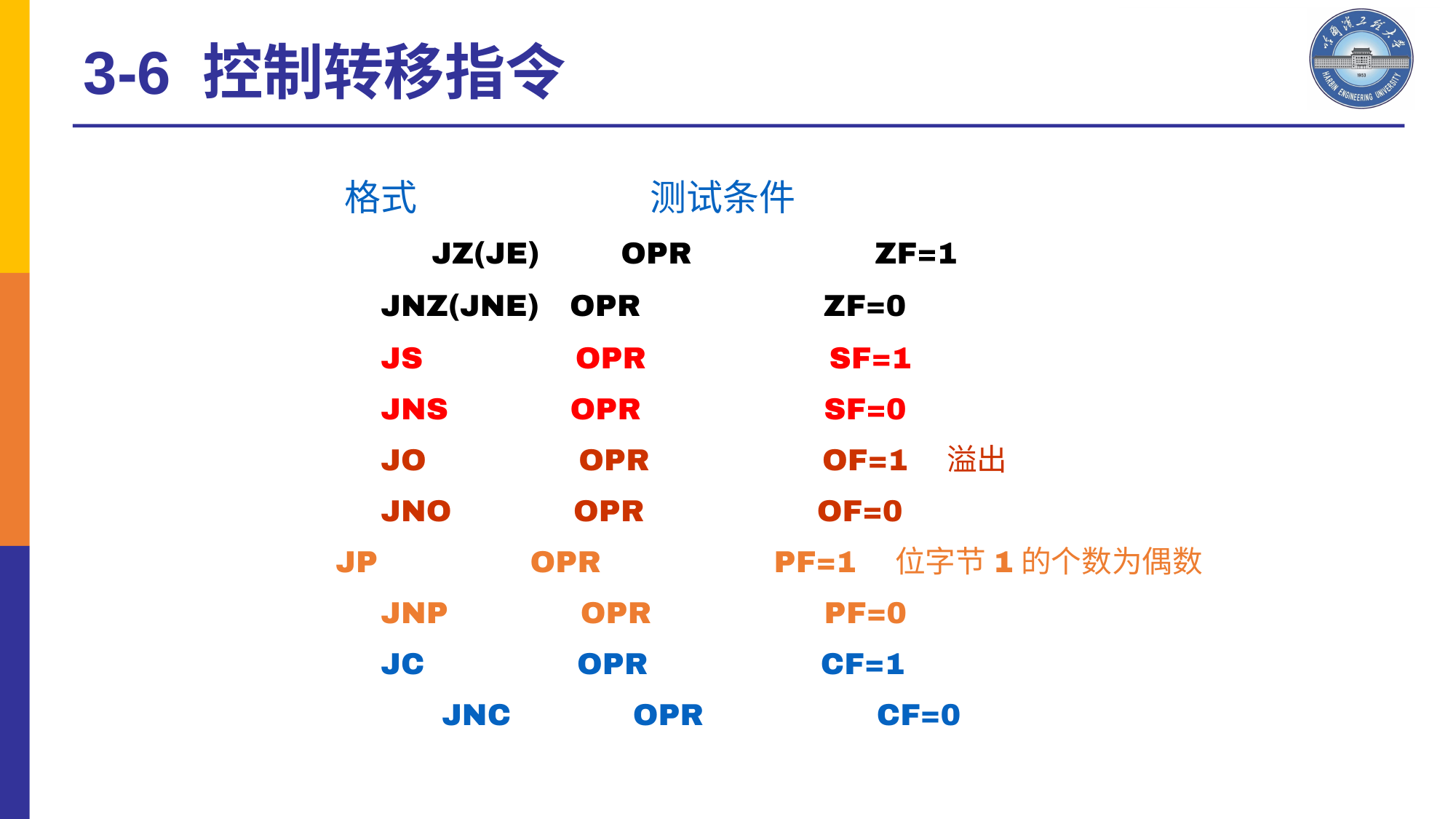

3-6 控制转移指令
　　　　　格式          　              测试条件
		     JZ(JE)        OPR                  ZF=1
   　　　　	JNZ(JNE)   OPR                  ZF=0
　　　　   	JS               OPR                  SF=1
　　　　   	JNS            OPR                  SF=0
　　　		JO               OPR                 OF=1   溢出
　　　　   	JNO            OPR                 OF=0
                 JP               OPR                 PF=1   位字节1的个数为偶数
　　　　	JNP             OPR                 PF=0
 　　　　	JC               OPR                 CF=1
		      JNC            OPR                 CF=0